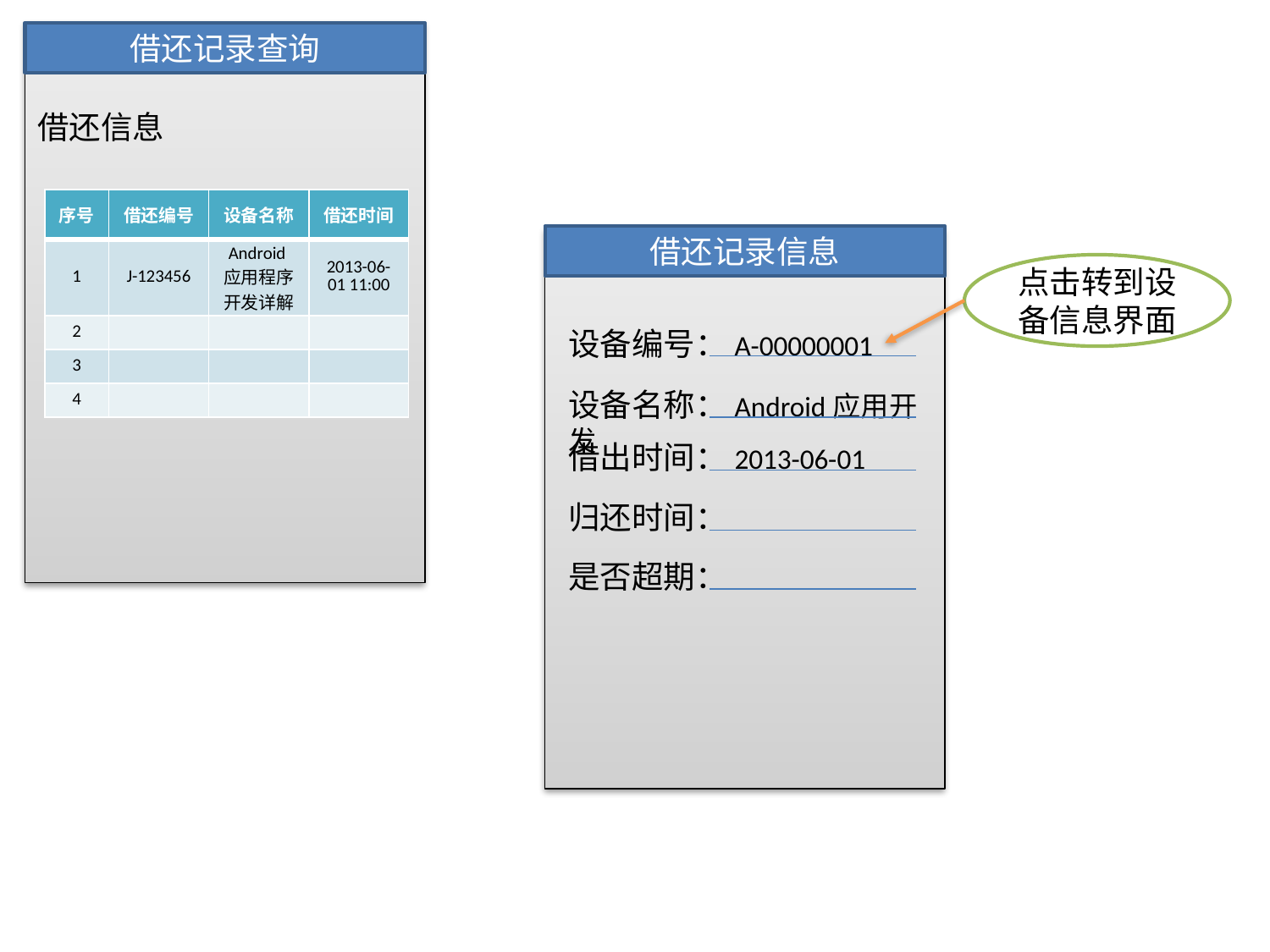

借还记录查询
借还信息
| 序号 | 借还编号 | 设备名称 | 借还时间 |
| --- | --- | --- | --- |
| 1 | J-123456 | Android应用程序开发详解 | 2013-06-01 11:00 |
| 2 |  |  |  |
| 3 |  |  |  |
| 4 |  |  |  |
借还记录信息

点击转到设备信息界面
设备编号：A-00000001
设备名称：Android应用开发
借出时间：2013-06-01
归还时间：
是否超期：